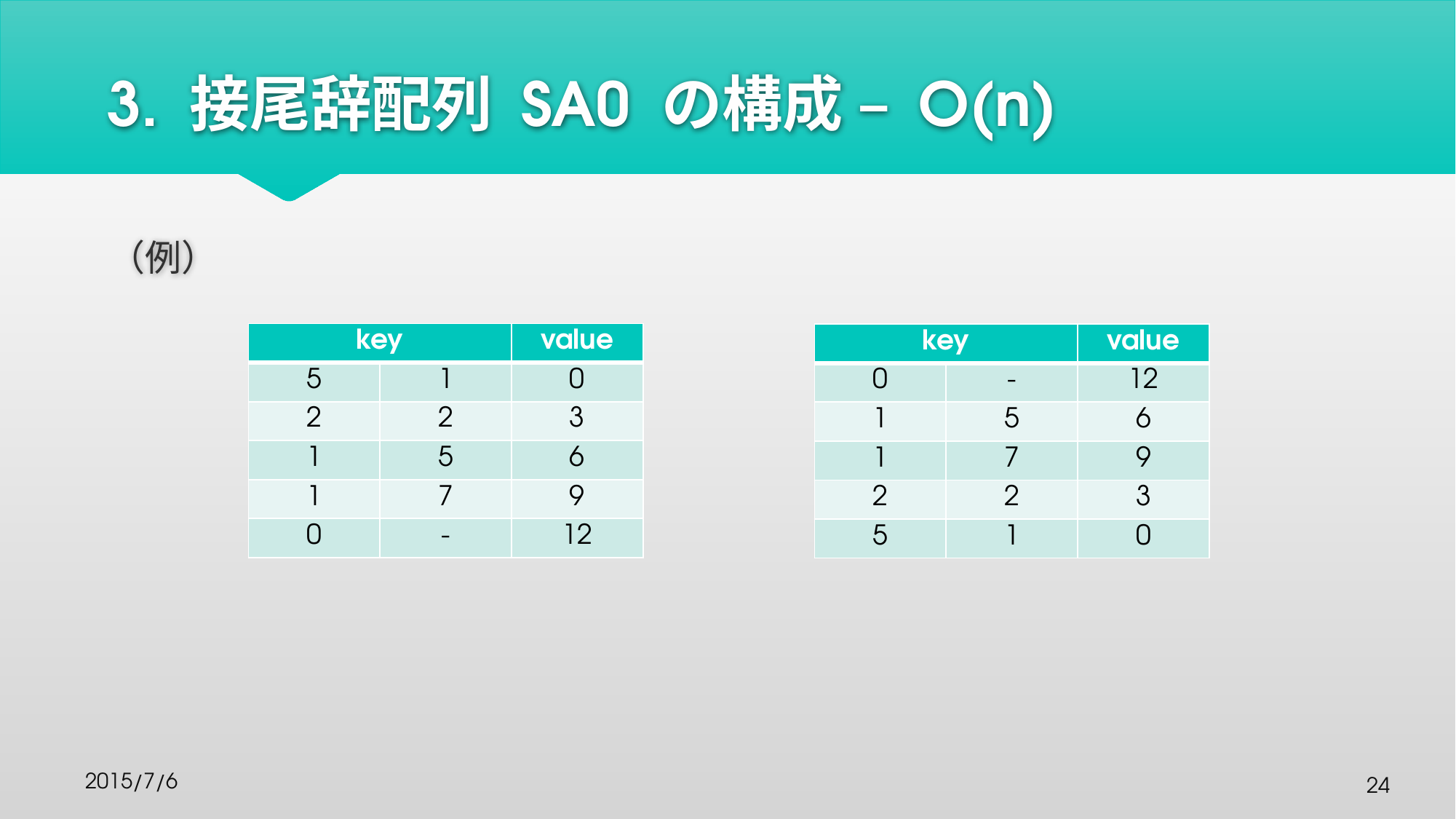

# 3. 接尾辞配列 SA0 の構成 – O(n)
（例）
| key |  | value |
| --- | --- | --- |
| 5 | 1 | 0 |
| 2 | 2 | 3 |
| 1 | 5 | 6 |
| 1 | 7 | 9 |
| 0 | - | 12 |
| key |  | value |
| --- | --- | --- |
| 0 | - | 12 |
| 1 | 5 | 6 |
| 1 | 7 | 9 |
| 2 | 2 | 3 |
| 5 | 1 | 0 |
24
2015/7/6